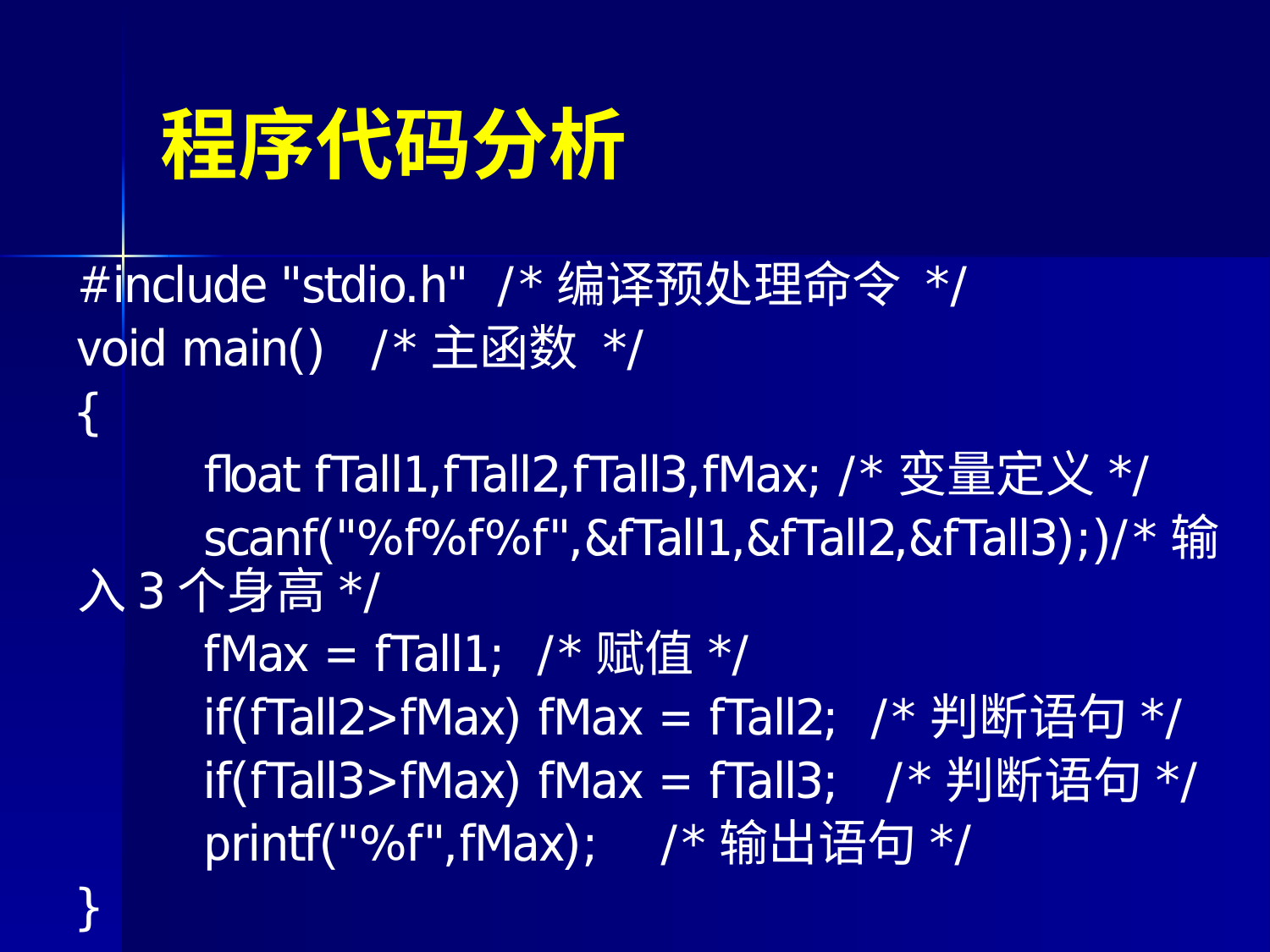

# 程序代码分析
#include "stdio.h"  /*编译预处理命令 */
void main()   /*主函数 */
{
	float fTall1,fTall2,fTall3,fMax; /*变量定义*/
	scanf("%f%f%f",&fTall1,&fTall2,&fTall3);)/*输入3个身高*/
	fMax = fTall1;  /*赋值*/
	if(fTall2>fMax) fMax = fTall2;  /*判断语句*/
	if(fTall3>fMax) fMax = fTall3;   /*判断语句*/
	printf("%f",fMax);    /*输出语句*/
}